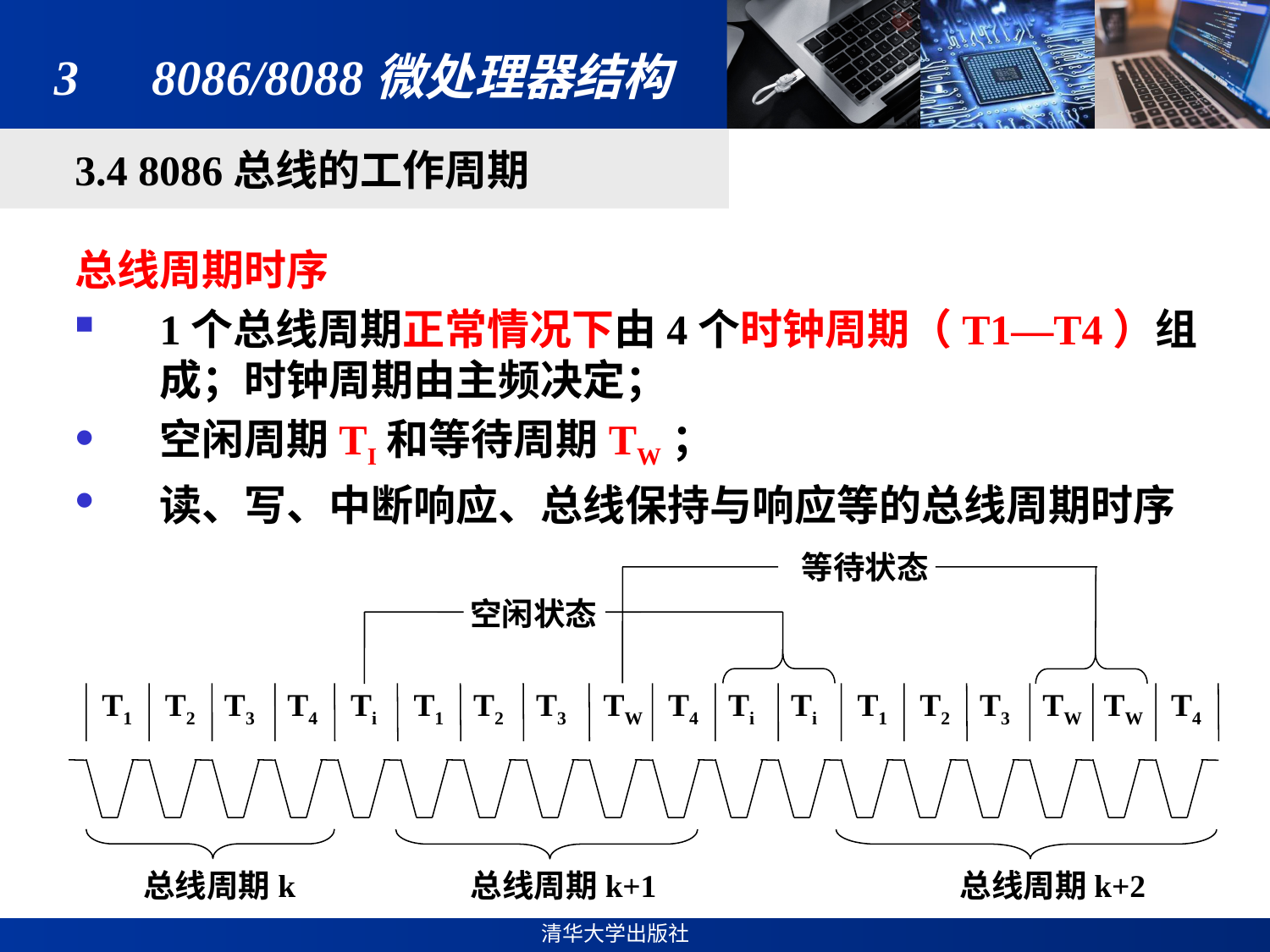

# 3　8086/8088微处理器结构
3.4 8086总线的工作周期

总线周期时序
1个总线周期正常情况下由4个时钟周期（T1―T4）组成；时钟周期由主频决定；
空闲周期TI和等待周期TW；
读、写、中断响应、总线保持与响应等的总线周期时序
等待状态

空闲状态

T1

T2

T3

T4

Ti

T1

T2

T3

TW

T4

Ti

Ti

T1

T2

T3

TW

TW
T4

总线周期k
总线周期k+1
总线周期k+2